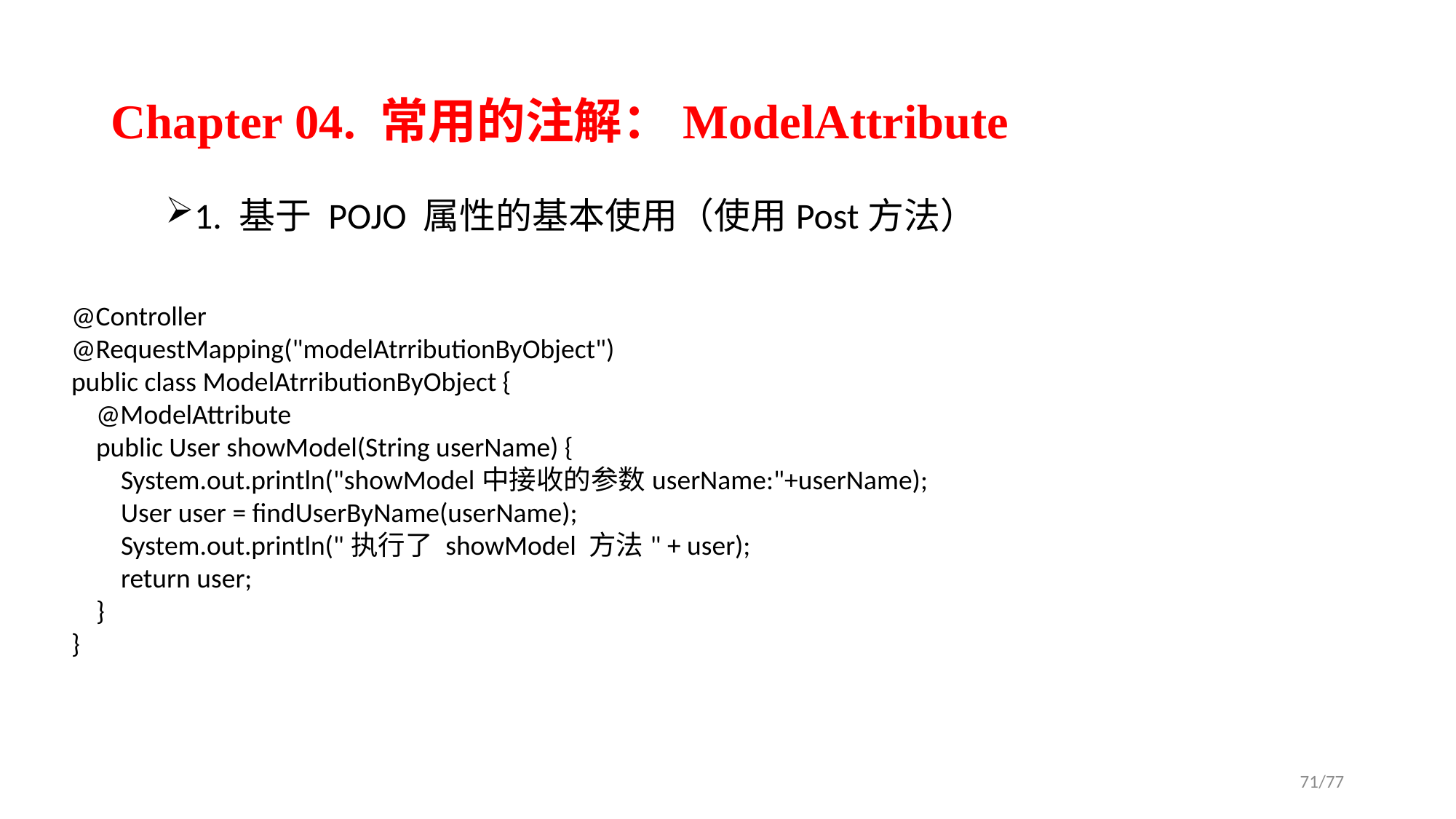

# Chapter 04. 常用的注解：ModelAttribute
1. 基于 POJO 属性的基本使用（使用Post方法）
@Controller
@RequestMapping("modelAtrributionByObject")
public class ModelAtrributionByObject {
    @ModelAttribute
    public User showModel(String userName) {
        System.out.println("showModel中接收的参数userName:"+userName);
        User user = findUserByName(userName);
        System.out.println("执行了 showModel 方法" + user);
        return user;
    }
}
71